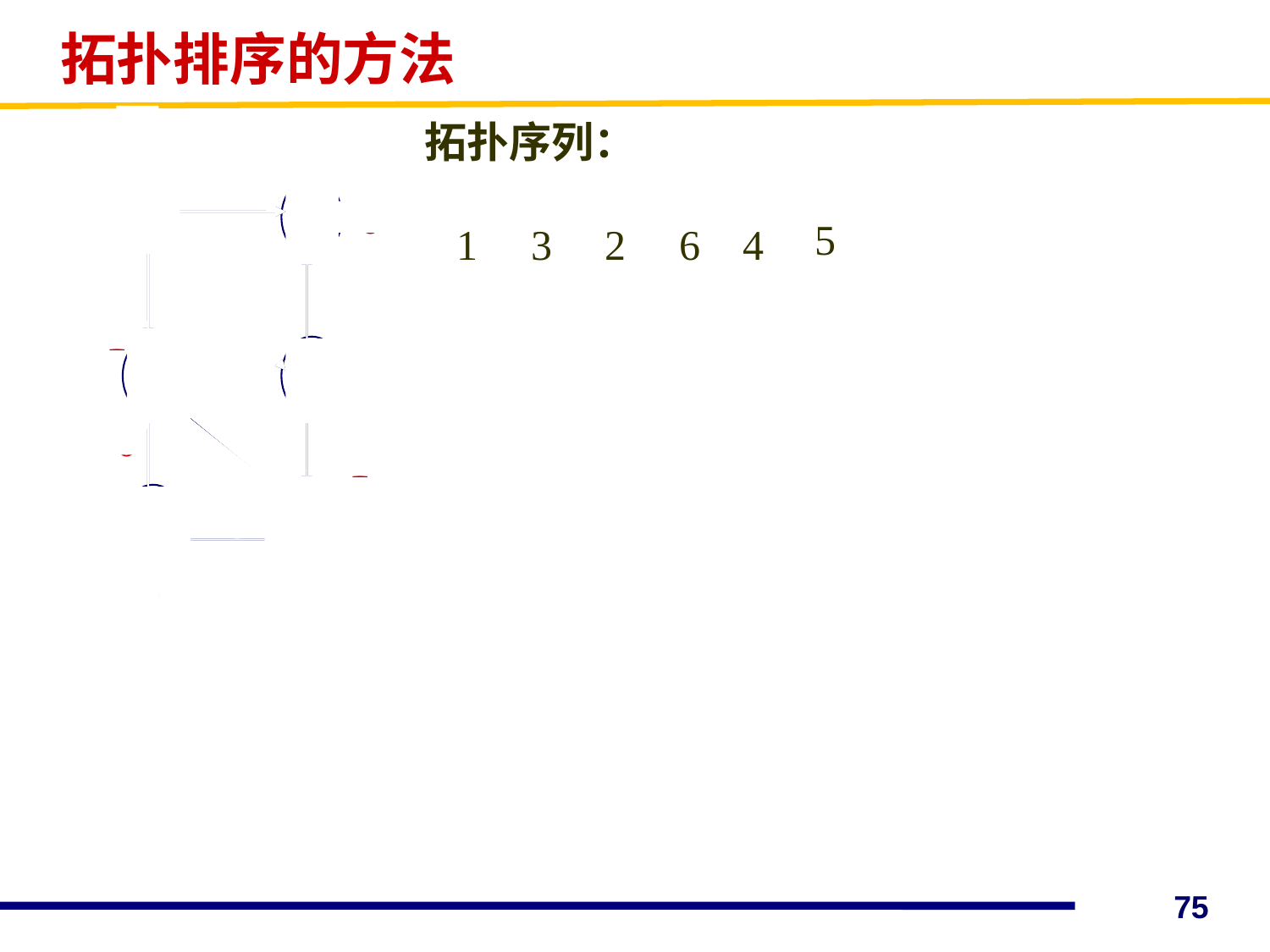

拓扑排序的方法

拓扑序列：
0
1
2

1
2
0

5

1
3
2
6
4

1
0

4
3

2
1

0

1

6
5
0
2

0
3

75